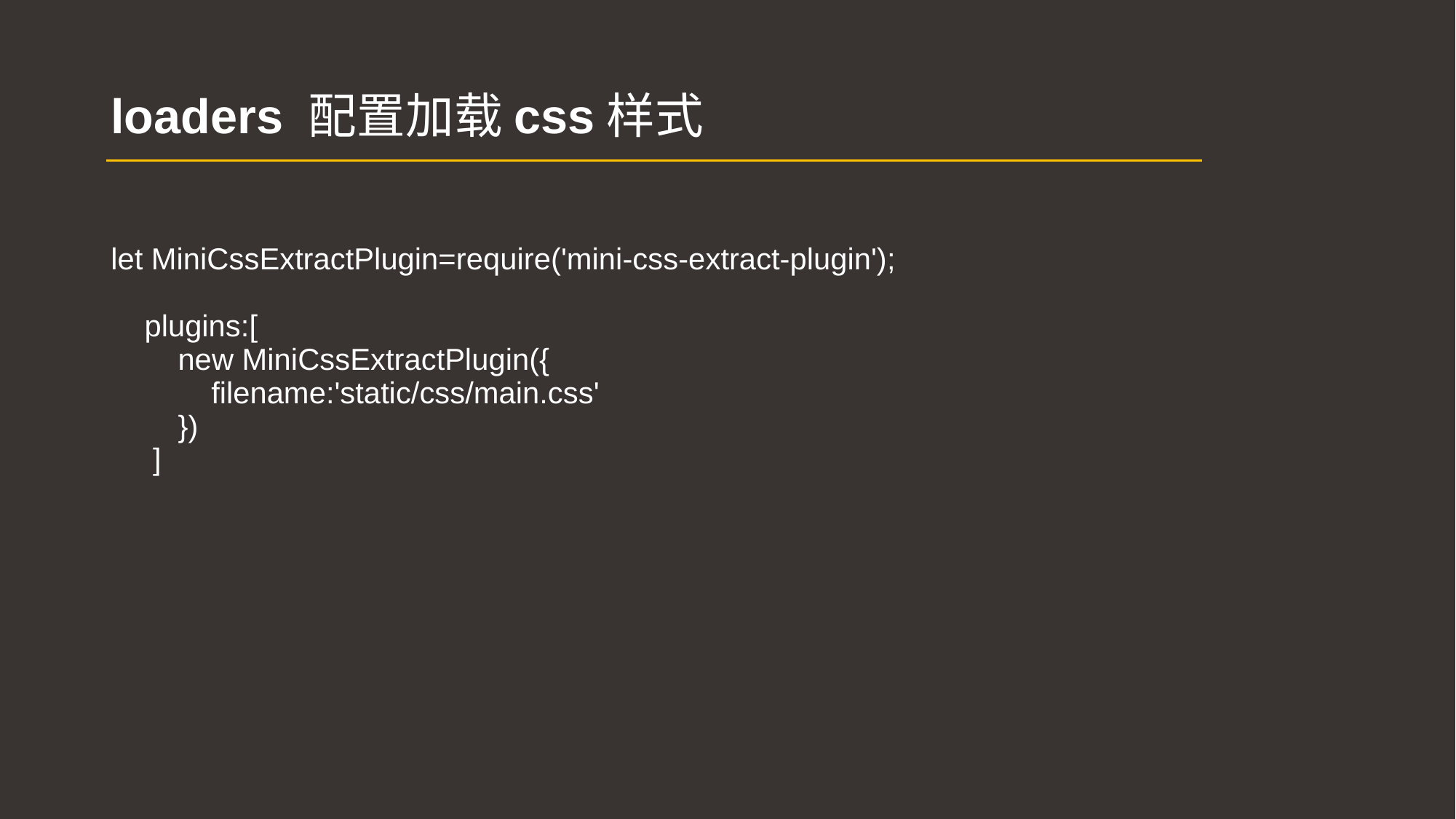

# loaders 配置加载css样式

let MiniCssExtractPlugin=require('mini-css-extract-plugin');

    plugins:[
        new MiniCssExtractPlugin({
            filename:'static/css/main.css'
        })
     ]